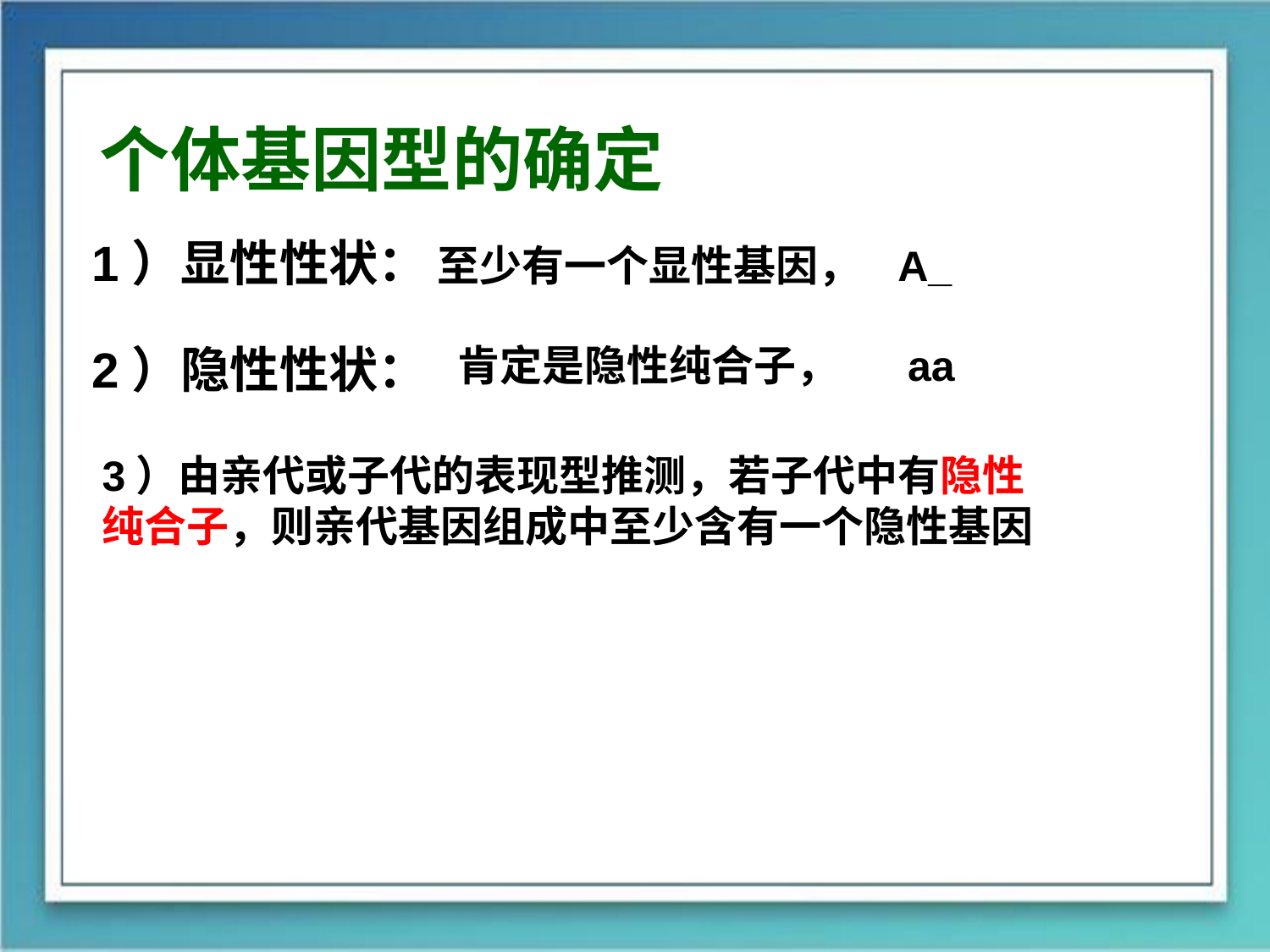

# 个体基因型的确定
1）显性性状：
至少有一个显性基因，
A_
2）隐性性状：
肯定是隐性纯合子，
aa
3）由亲代或子代的表现型推测，若子代中有隐性
纯合子，则亲代基因组成中至少含有一个隐性基因